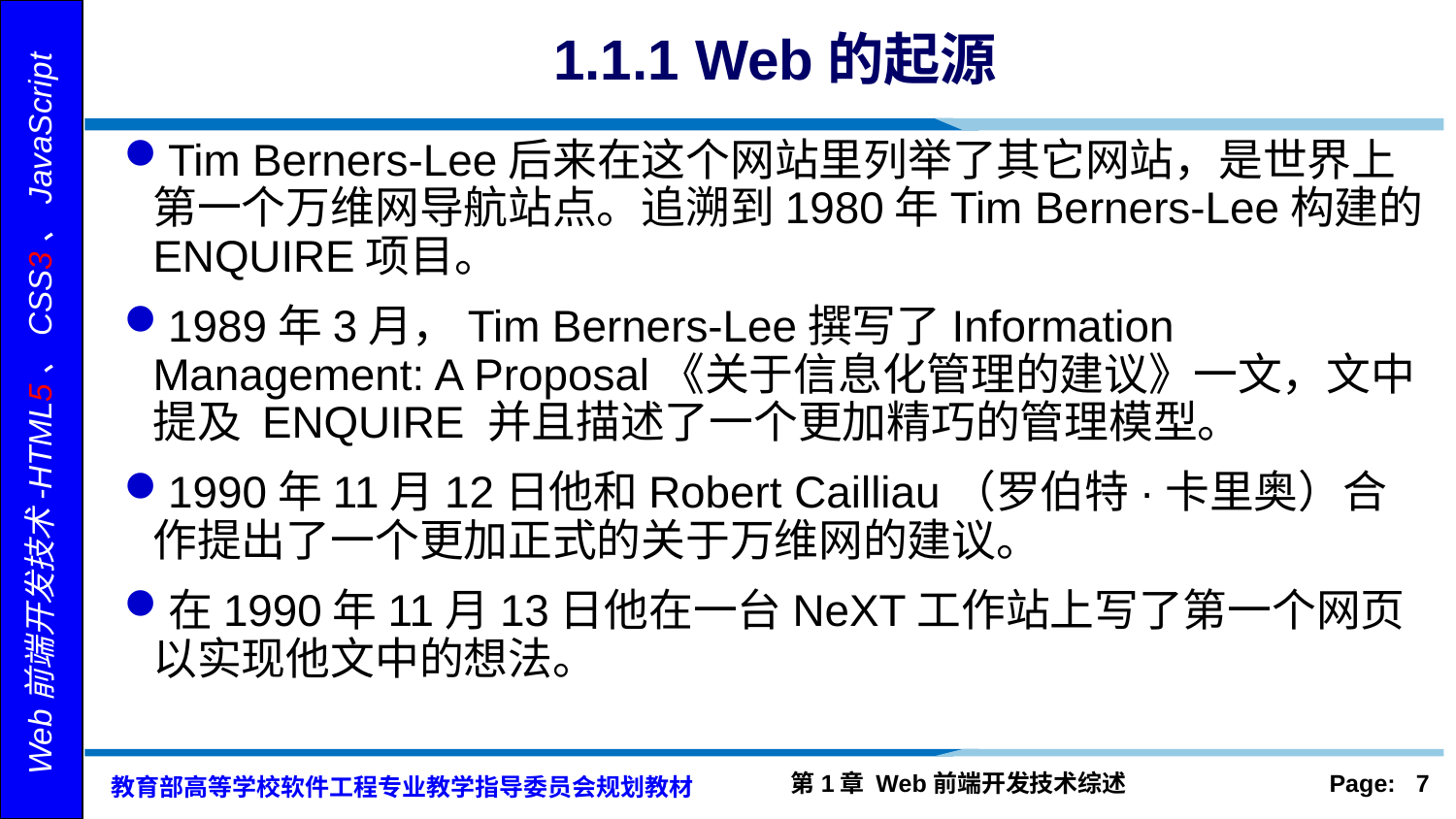

# 1.1.1 Web的起源
Tim Berners-Lee后来在这个网站里列举了其它网站，是世界上第一个万维网导航站点。追溯到1980年Tim Berners-Lee构建的ENQUIRE项目。
1989年3月，Tim Berners-Lee撰写了Information Management: A Proposal《关于信息化管理的建议》一文，文中提及 ENQUIRE 并且描述了一个更加精巧的管理模型。
1990年11月12日他和Robert Cailliau（罗伯特·卡里奥）合作提出了一个更加正式的关于万维网的建议。
在1990年11月13日他在一台NeXT工作站上写了第一个网页以实现他文中的想法。